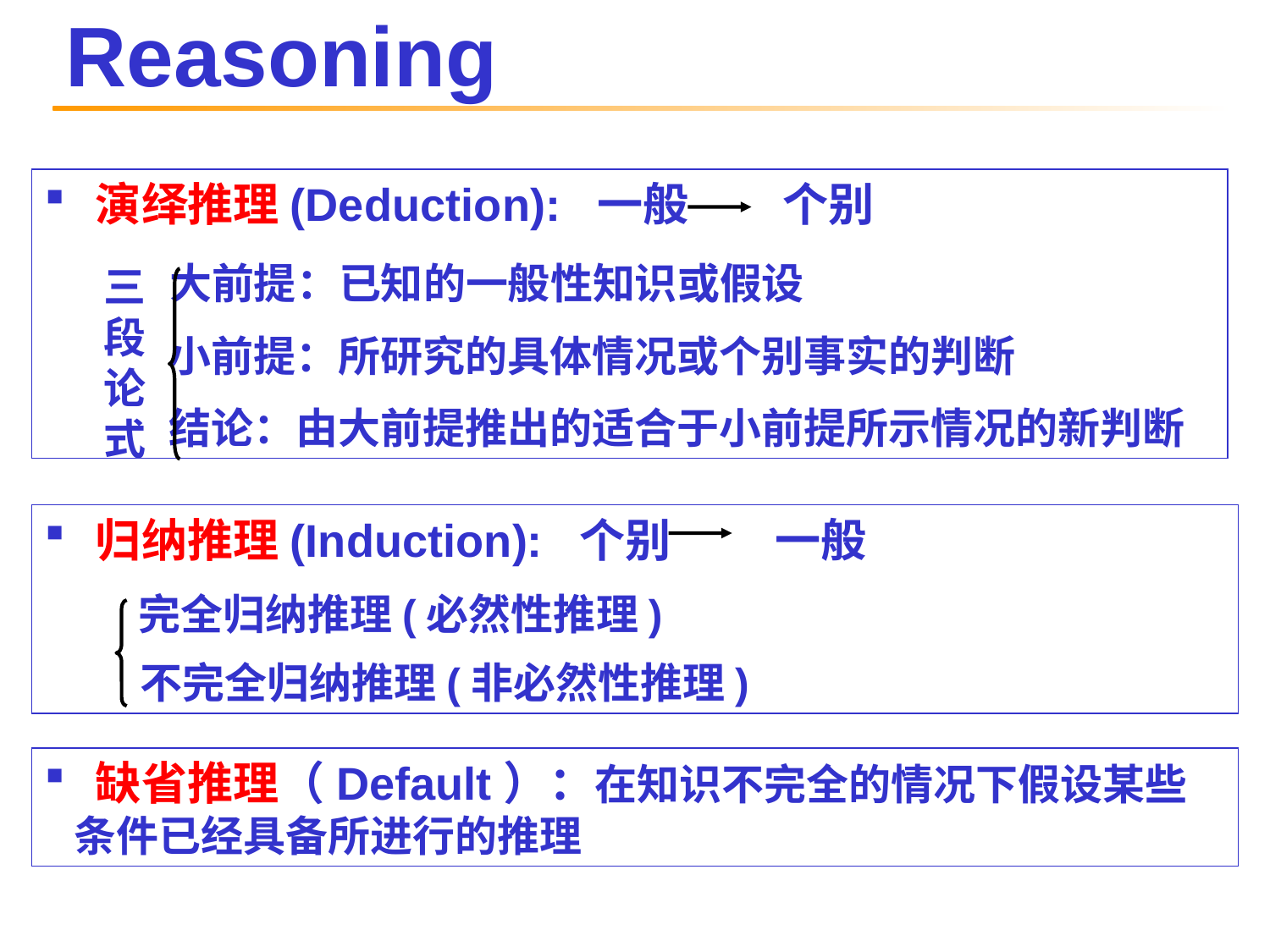

# Reasoning
 演绎推理(Deduction):  一般         个别
           大前提：已知的一般性知识或假设
            小前提：所研究的具体情况或个别事实的判断
            结论：由大前提推出的适合于小前提所示情况的新判断

三
段
论
式

 归纳推理(Induction):  个别          一般
        完全归纳推理(必然性推理)
         不完全归纳推理(非必然性推理)

 缺省推理（Default）：在知识不完全的情况下假设某些条件已经具备所进行的推理